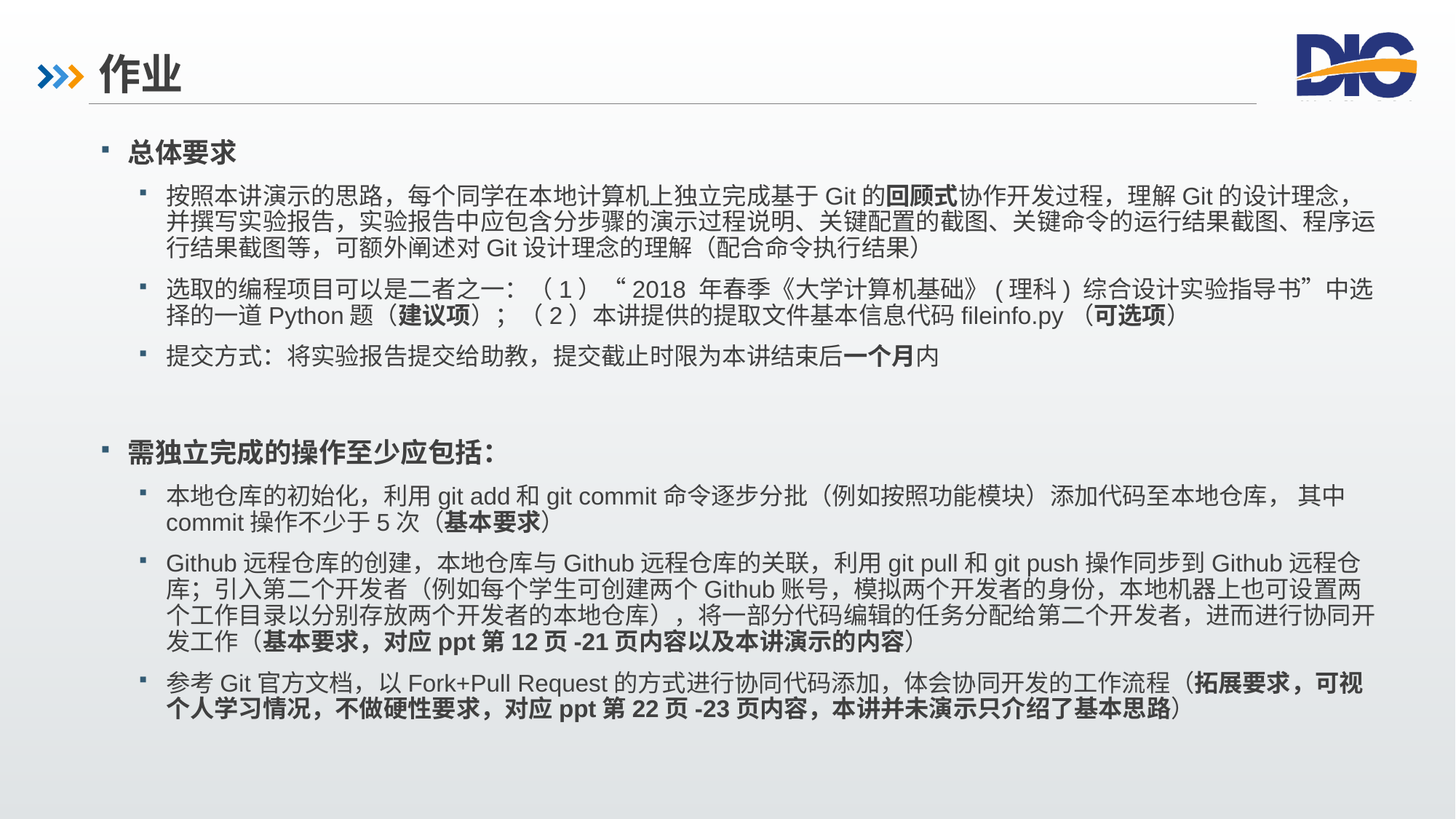

# 作业
总体要求
按照本讲演示的思路，每个同学在本地计算机上独立完成基于Git的回顾式协作开发过程，理解Git的设计理念，并撰写实验报告，实验报告中应包含分步骤的演示过程说明、关键配置的截图、关键命令的运行结果截图、程序运行结果截图等，可额外阐述对Git设计理念的理解（配合命令执行结果）
选取的编程项目可以是二者之一：（1）“2018 年春季《大学计算机基础》(理科) 综合设计实验指导书”中选择的一道Python题（建议项）；（2）本讲提供的提取文件基本信息代码fileinfo.py（可选项）
提交方式：将实验报告提交给助教，提交截止时限为本讲结束后一个月内

需独立完成的操作至少应包括：
本地仓库的初始化，利用git add和git commit命令逐步分批（例如按照功能模块）添加代码至本地仓库， 其中commit操作不少于5次（基本要求）
Github远程仓库的创建，本地仓库与Github远程仓库的关联，利用git pull和git push操作同步到Github远程仓库；引入第二个开发者（例如每个学生可创建两个Github账号，模拟两个开发者的身份，本地机器上也可设置两个工作目录以分别存放两个开发者的本地仓库），将一部分代码编辑的任务分配给第二个开发者，进而进行协同开发工作（基本要求，对应ppt第12页-21页内容以及本讲演示的内容）
参考Git官方文档，以Fork+Pull Request的方式进行协同代码添加，体会协同开发的工作流程（拓展要求，可视个人学习情况，不做硬性要求，对应ppt第22页-23页内容，本讲并未演示只介绍了基本思路）